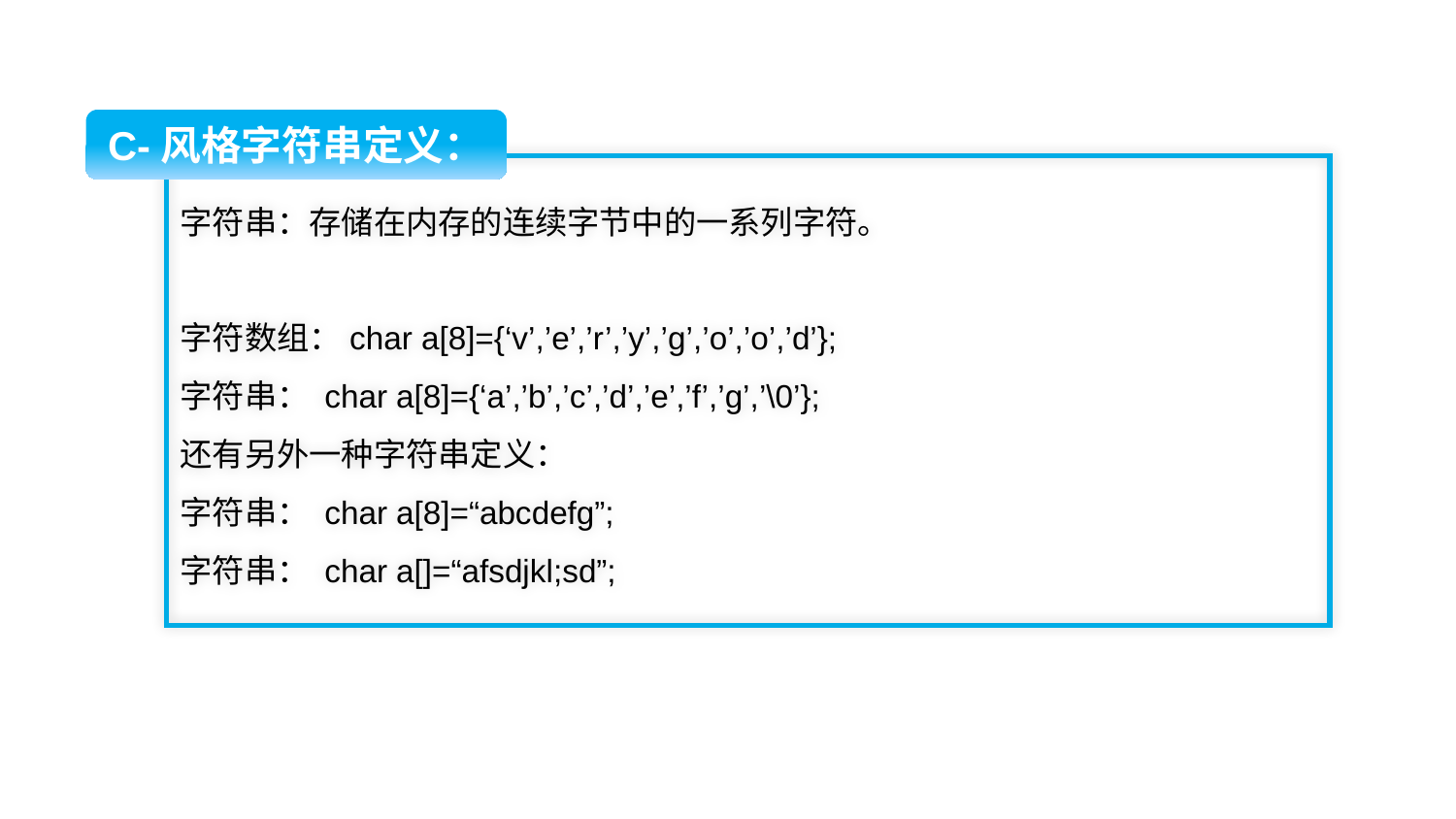

C-风格字符串定义：

字符串：存储在内存的连续字节中的一系列字符。

字符数组：char a[8]={‘v’,’e’,’r’,’y’,’g’,’o’,’o’,’d’};
字符串： char a[8]={‘a’,’b’,’c’,’d’,’e’,’f’,’g’,’\0’};
还有另外一种字符串定义：
字符串： char a[8]=“abcdefg”;
字符串： char a[]=“afsdjkl;sd”;